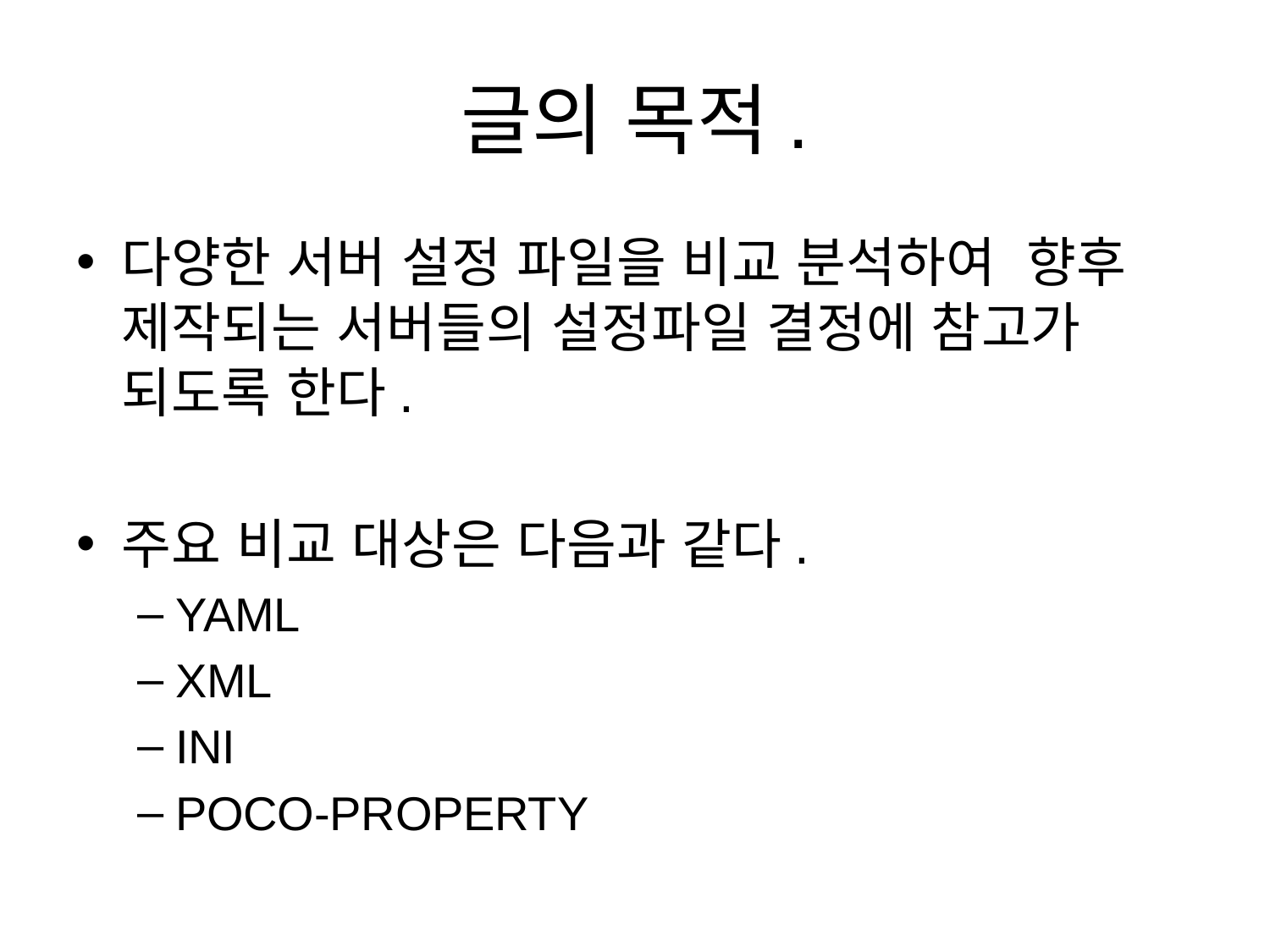

# 글의 목적.
다양한 서버 설정 파일을 비교 분석하여  향후 제작되는 서버들의 설정파일 결정에 참고가 되도록 한다.

주요 비교 대상은 다음과 같다.
YAML
XML
INI
POCO-PROPERTY